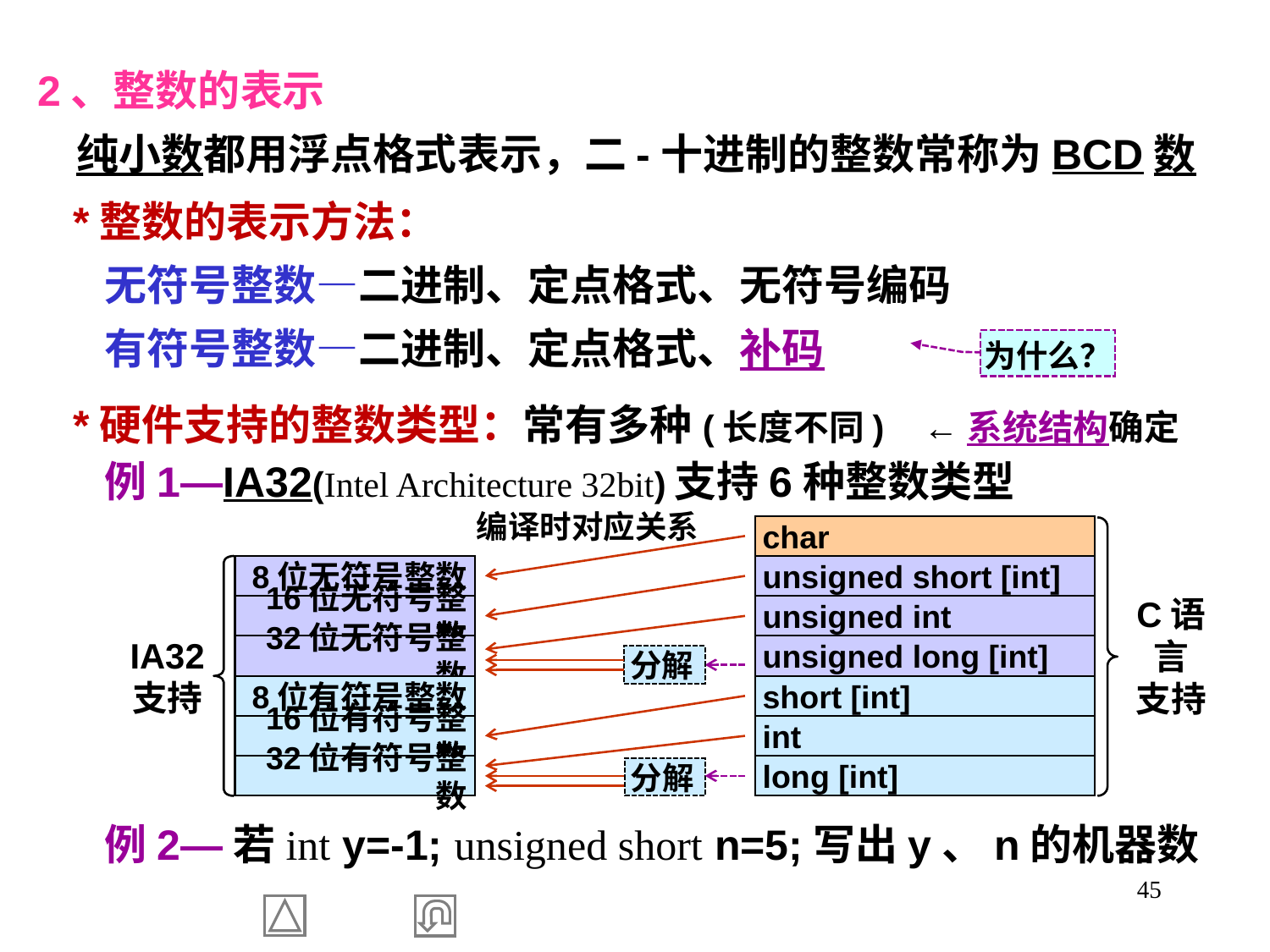

2、整数的表示
   纯小数都用浮点格式表示，二-十进制的整数常称为BCD数
   *整数的表示方法：
      无符号整数—二进制、定点格式、无符号编码
      有符号整数—二进制、定点格式、补码
为什么？
   *硬件支持的整数类型：常有多种(长度不同)    ←系统结构确定
      例1—IA32(Intel Architecture 32bit)支持6种整数类型
编译时对应关系
char

unsigned short [int]
unsigned int
C语言
支持
unsigned long [int]
short [int]
int
long [int]

8位无符号整数
16位无符号整数
IA32
支持
32位无符号整数
8位有符号整数
16位有符号整数
32位有符号整数
分解
分解
      例2—若int y=-1; unsigned short n=5;写出y、n的机器数
45